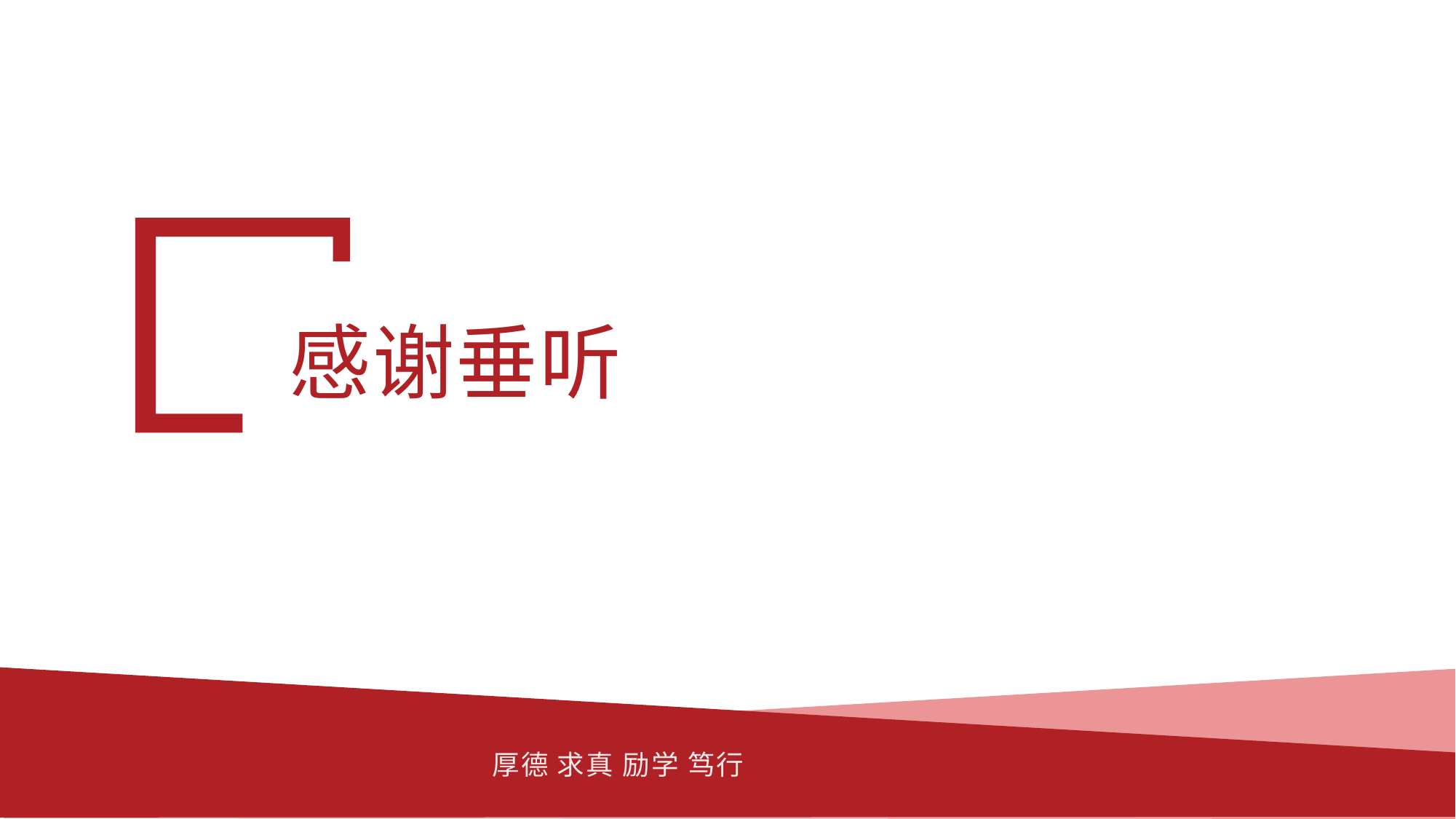

感谢垂听

厚德 求真 励学 笃行

西安电子科技大学
14